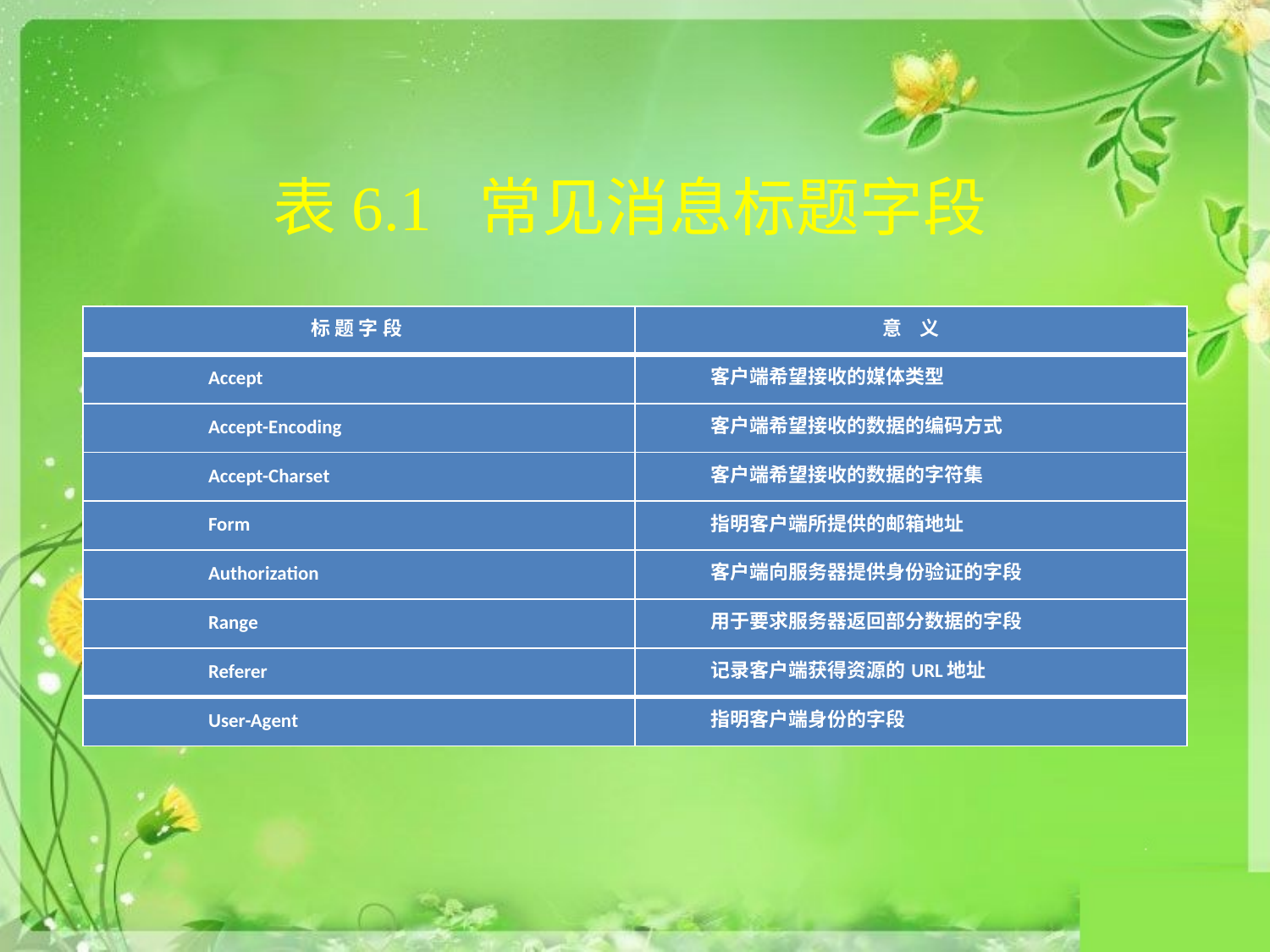

# 表6.1  常见消息标题字段
| 标 题 字 段 | 意 义 |
| --- | --- |
| Accept | 客户端希望接收的媒体类型 |
| Accept-Encoding | 客户端希望接收的数据的编码方式 |
| Accept-Charset | 客户端希望接收的数据的字符集 |
| Form | 指明客户端所提供的邮箱地址 |
| Authorization | 客户端向服务器提供身份验证的字段 |
| Range | 用于要求服务器返回部分数据的字段 |
| Referer | 记录客户端获得资源的URL地址 |
| User-Agent | 指明客户端身份的字段 |